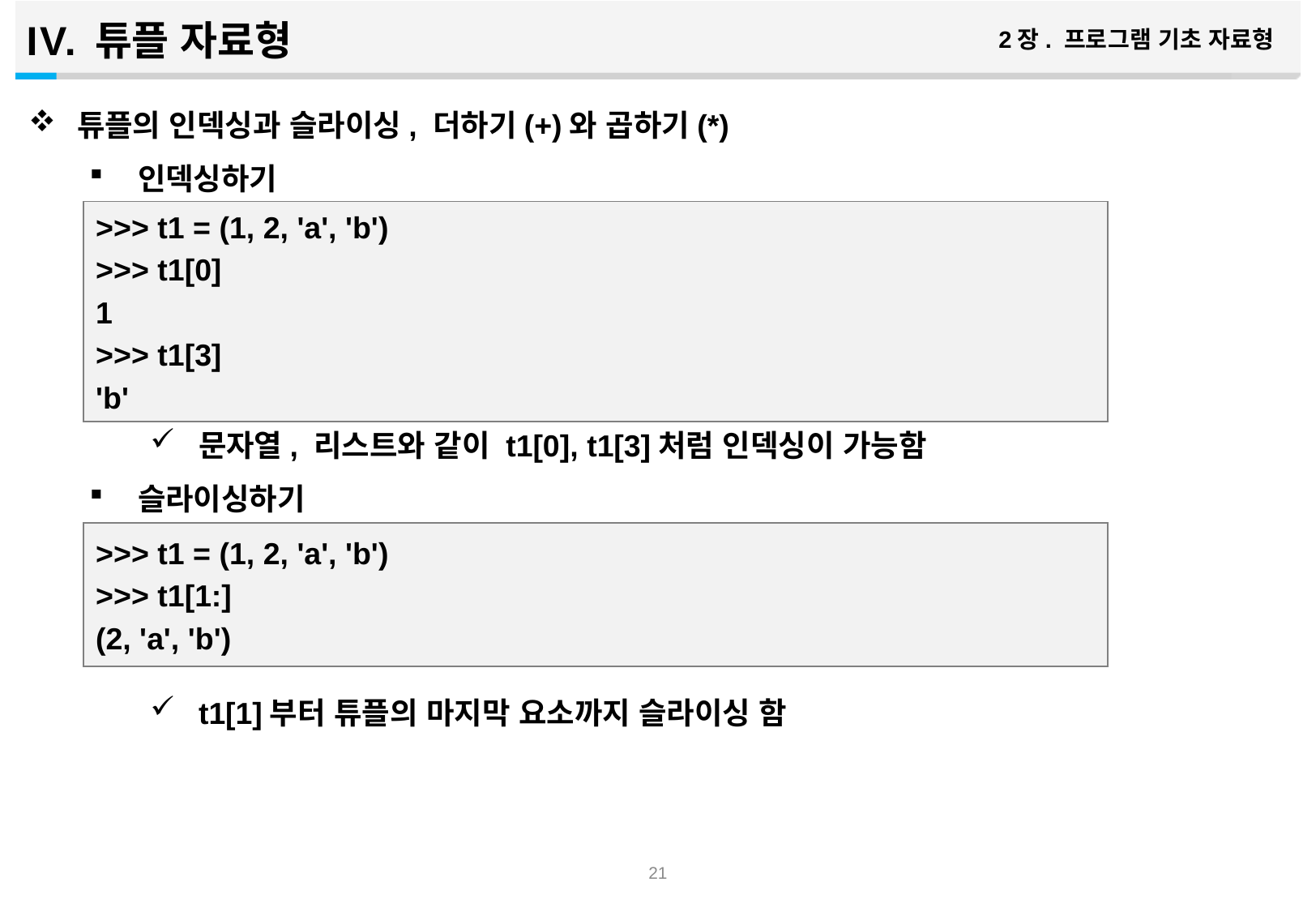

튜플 자료형
2장. 프로그램 기초 자료형
튜플의 인덱싱과 슬라이싱, 더하기(+)와 곱하기(*)
인덱싱하기

문자열, 리스트와 같이 t1[0], t1[3]처럼 인덱싱이 가능함
슬라이싱하기

t1[1]부터 튜플의 마지막 요소까지 슬라이싱 함

>>> t1 = (1, 2, 'a', 'b')
>>> t1[0]
1
>>> t1[3]
'b'
>>> t1 = (1, 2, 'a', 'b')
>>> t1[1:]
(2, 'a', 'b')
21